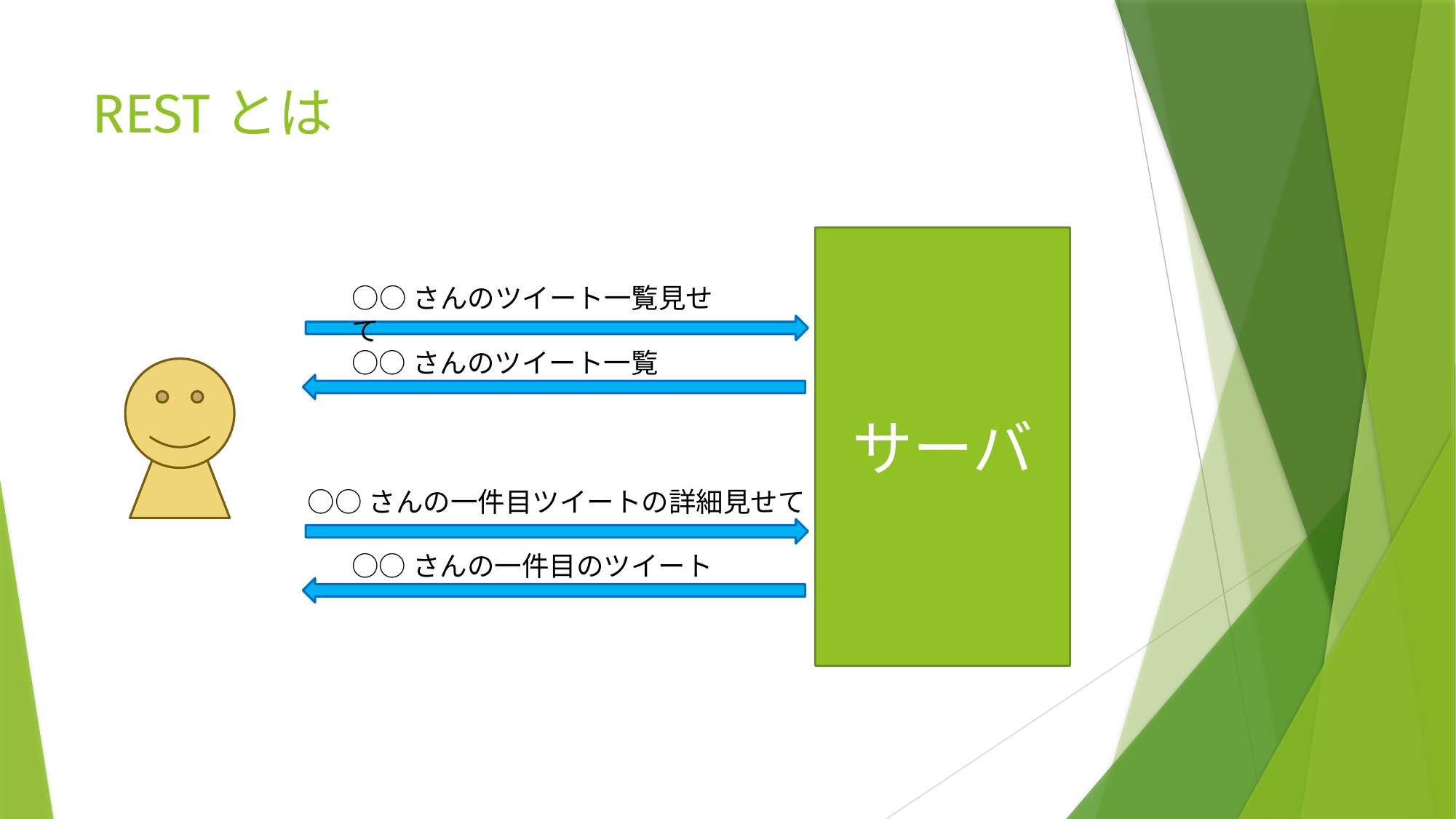

# RESTとは
サーバ
○○さんのツイート一覧見せて

○○さんのツイート一覧

○○さんの一件目ツイートの詳細見せて

○○さんの一件目のツイート